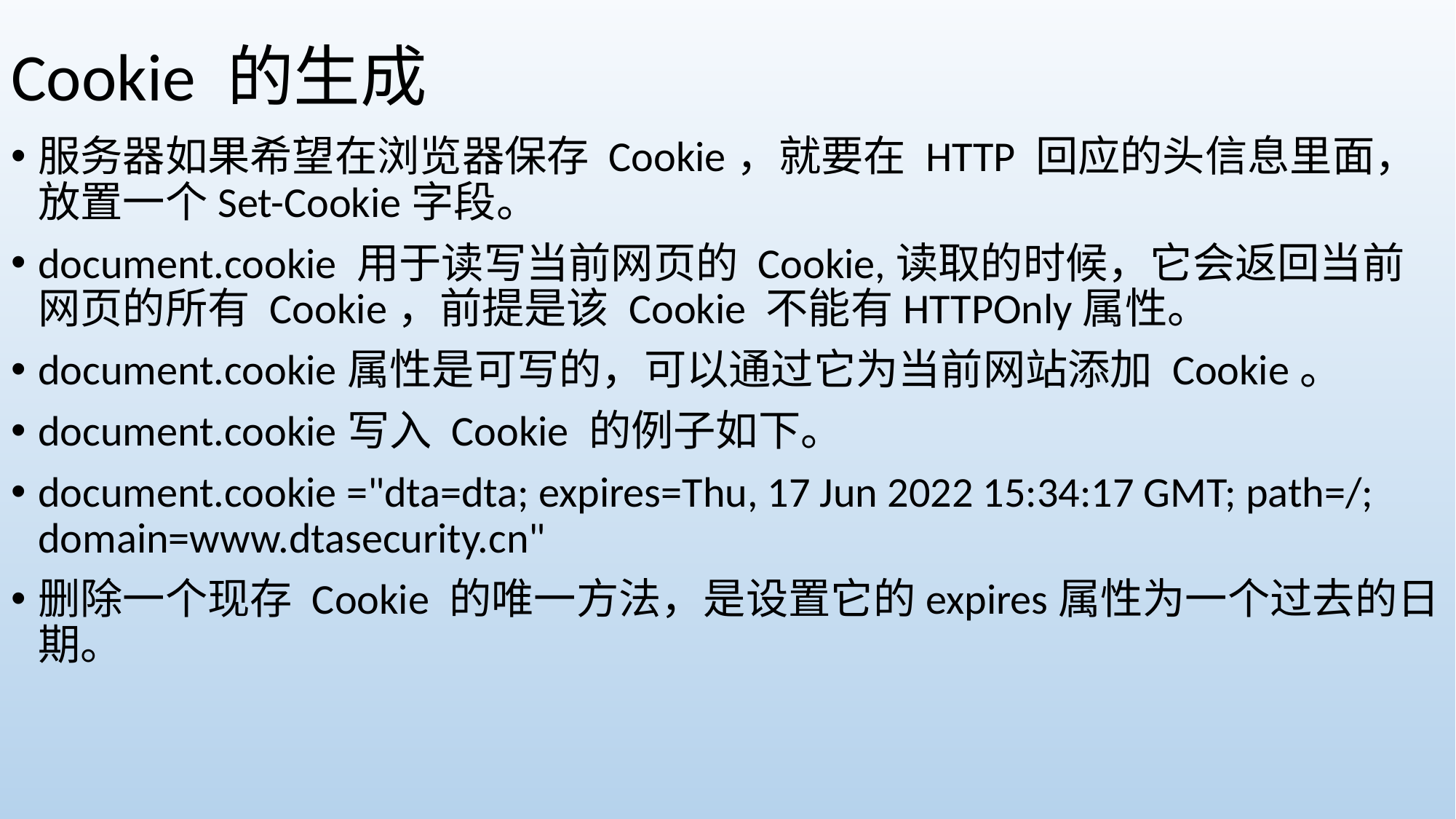

# Cookie 的生成
服务器如果希望在浏览器保存 Cookie，就要在 HTTP 回应的头信息里面，放置一个Set-Cookie字段。
document.cookie 用于读写当前网页的 Cookie,读取的时候，它会返回当前网页的所有 Cookie，前提是该 Cookie 不能有HTTPOnly属性。
document.cookie属性是可写的，可以通过它为当前网站添加 Cookie。
document.cookie写入 Cookie 的例子如下。
document.cookie ="dta=dta; expires=Thu, 17 Jun 2022 15:34:17 GMT; path=/; domain=www.dtasecurity.cn"
删除一个现存 Cookie 的唯一方法，是设置它的expires属性为一个过去的日期。